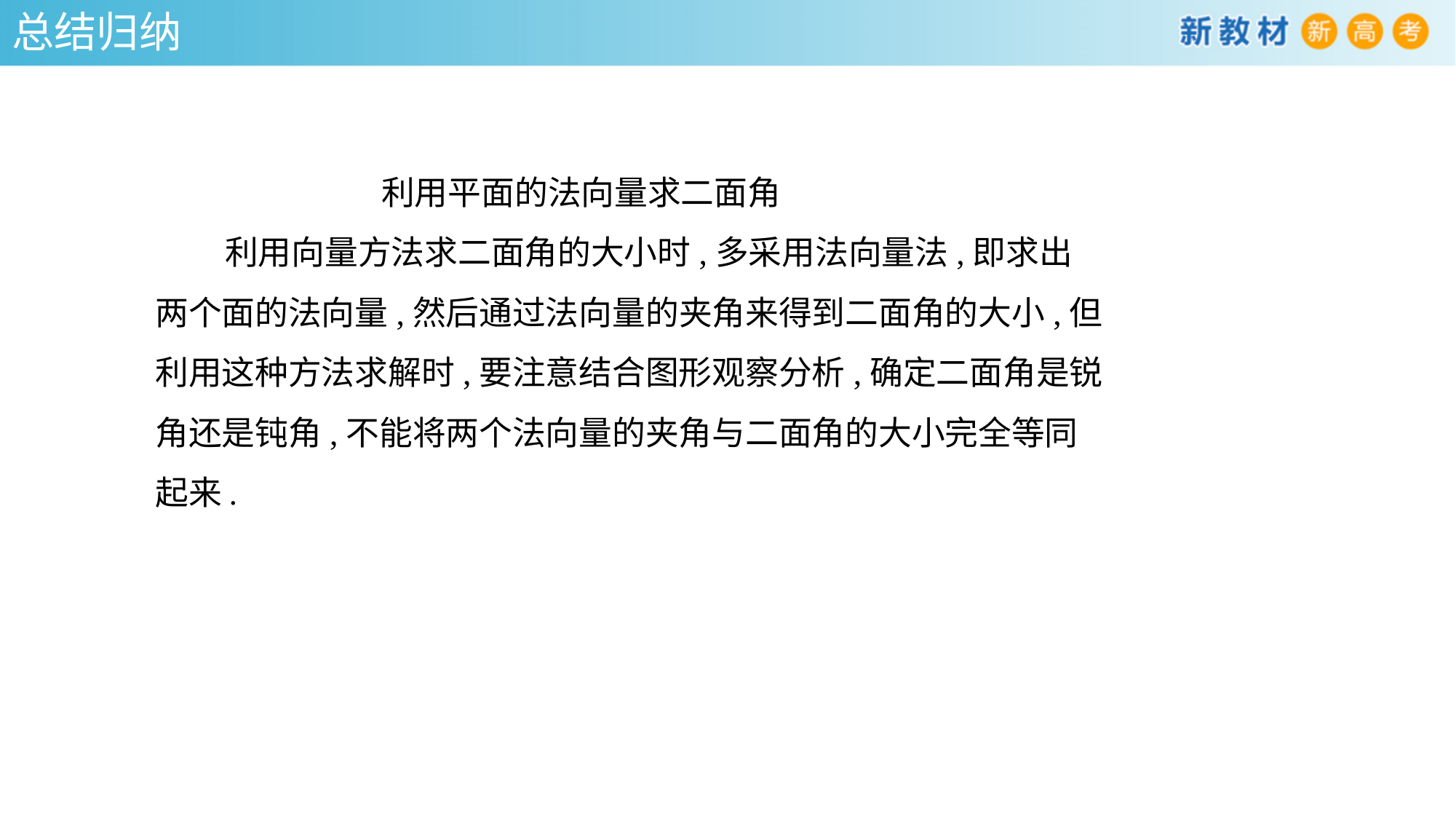

总结归纳
                         利用平面的法向量求二面角
    利用向量方法求二面角的大小时,多采用法向量法,即求出两个面的法向量,然后通过法向量的夹角来得到二面角的大小,但利用这种方法求解时,要注意结合图形观察分析,确定二面角是锐角还是钝角,不能将两个法向量的夹角与二面角的大小完全等同起来.